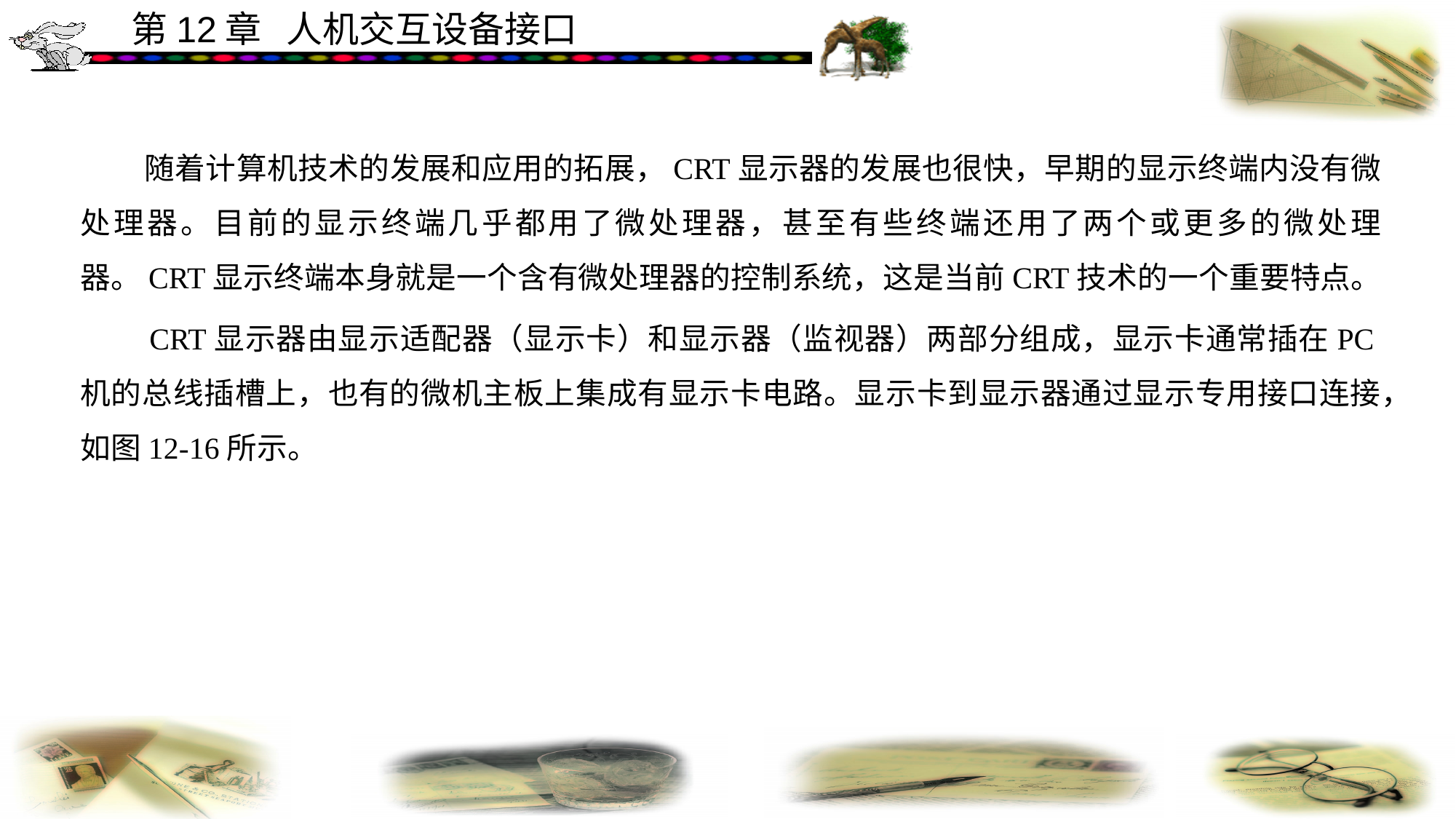

随着计算机技术的发展和应用的拓展，CRT显示器的发展也很快，早期的显示终端内没有微处理器。目前的显示终端几乎都用了微处理器，甚至有些终端还用了两个或更多的微处理器。CRT显示终端本身就是一个含有微处理器的控制系统，这是当前CRT技术的一个重要特点。
          CRT显示器由显示适配器（显示卡）和显示器（监视器）两部分组成，显示卡通常插在PC机的总线插槽上，也有的微机主板上集成有显示卡电路。显示卡到显示器通过显示专用接口连接，如图12-16所示。